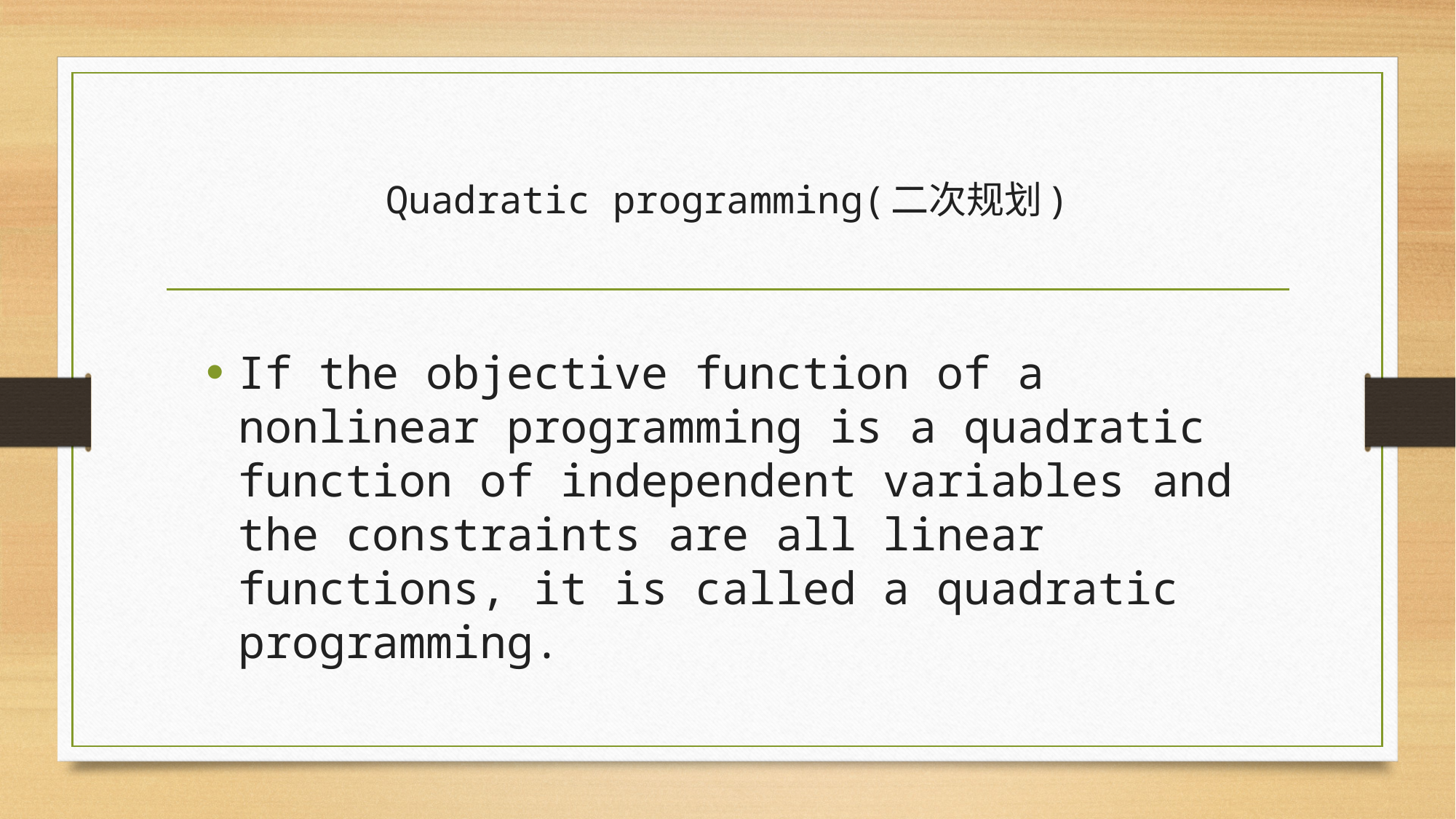

# Quadratic programming(二次规划)
If the objective function of a nonlinear programming is a quadratic function of independent variables and the constraints are all linear functions, it is called a quadratic programming.